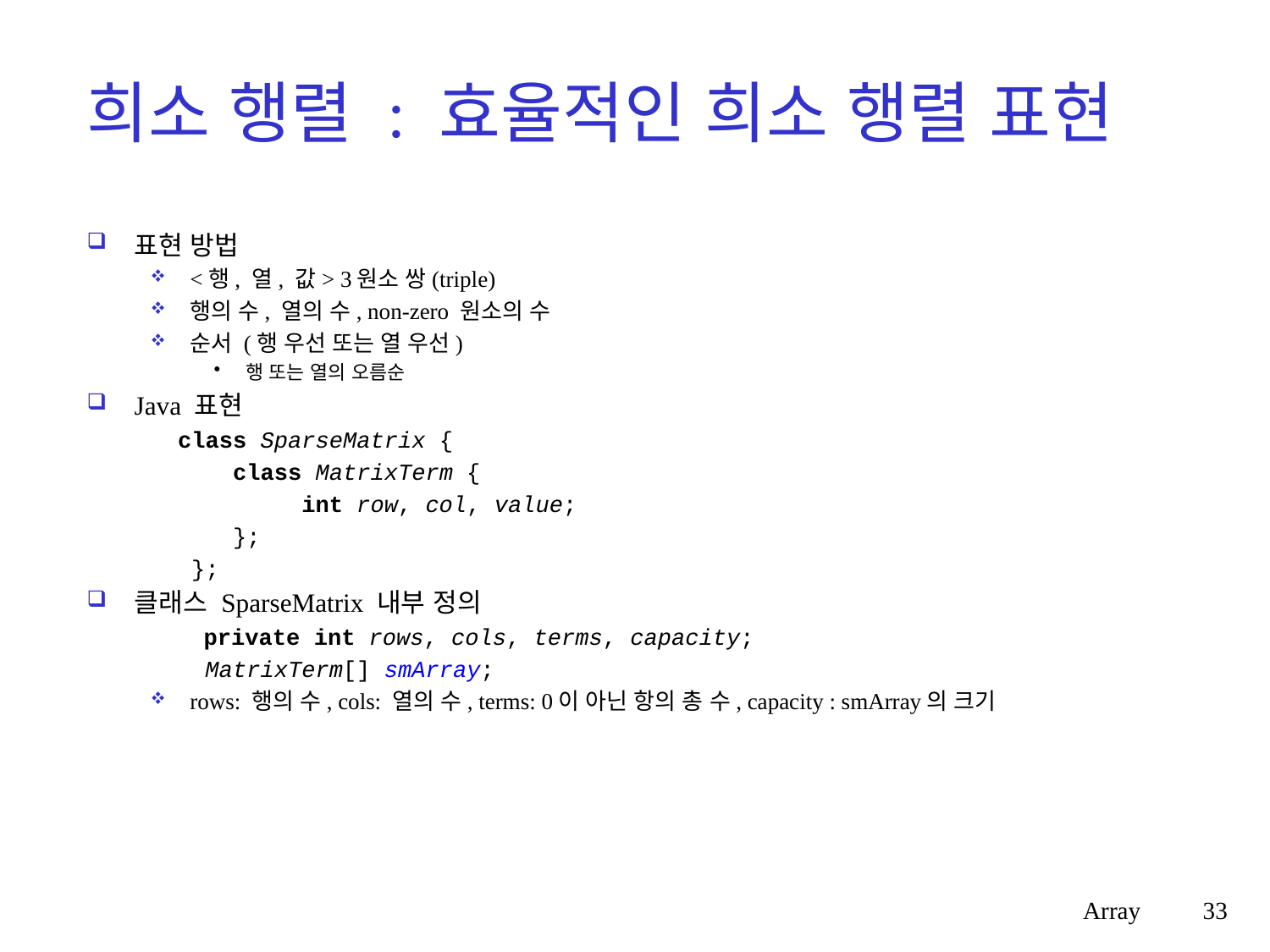

# 희소 행렬 : 효율적인 희소 행렬 표현
표현 방법
<행, 열, 값> 3원소 쌍(triple)
행의 수, 열의 수, non-zero 원소의 수
순서 (행 우선 또는 열 우선)
행 또는 열의 오름순
Java 표현
  class SparseMatrix {
      class MatrixTerm {
           int row, col, value;
      };
   };
클래스 SparseMatrix 내부 정의
 	 private int rows, cols, terms, capacity;
    MatrixTerm[] smArray;
rows: 행의 수, cols: 열의 수, terms: 0이 아닌 항의 총 수, capacity : smArray의 크기
Array
33